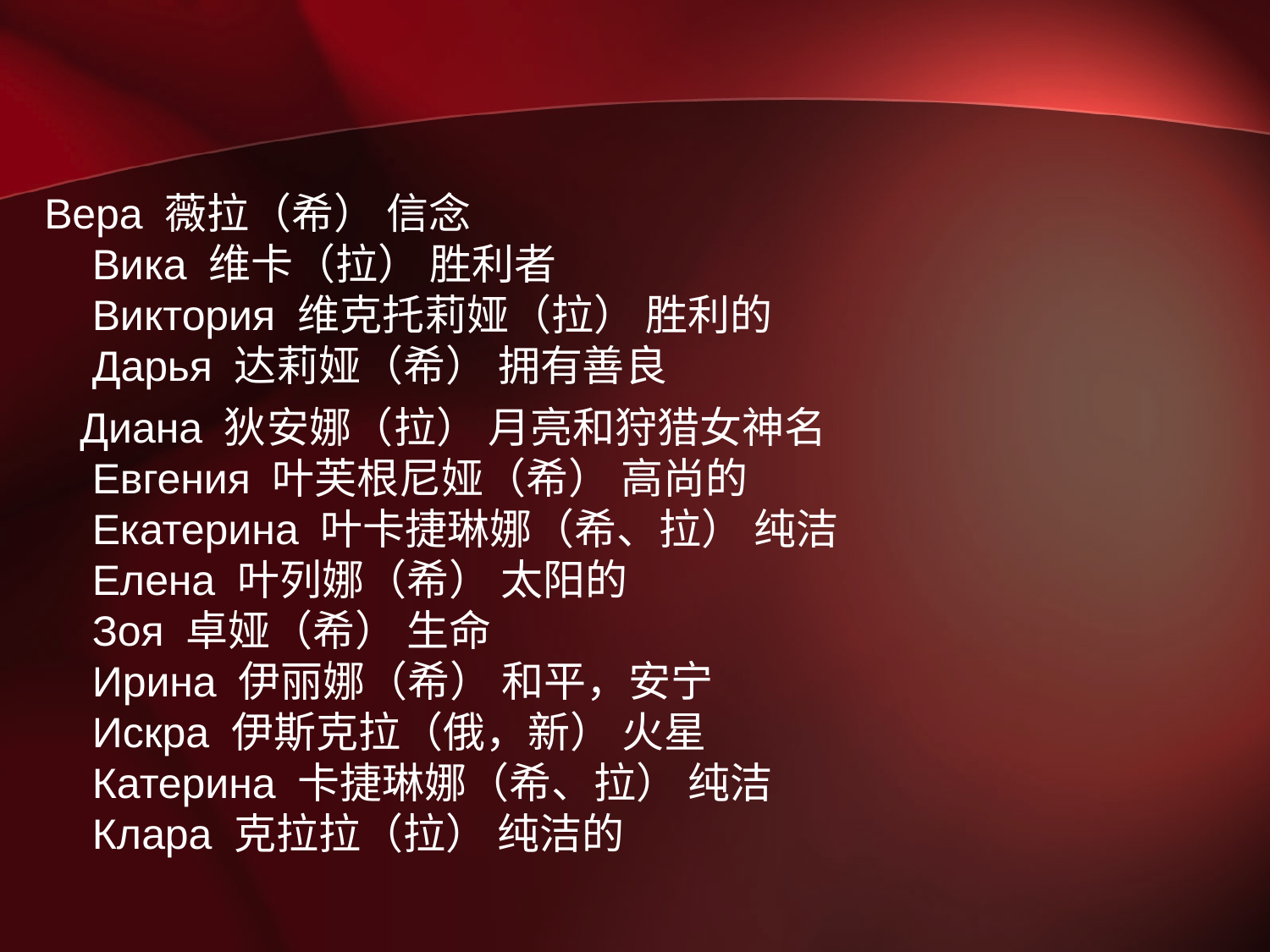

#
Вера 薇拉（希） 信念
Вика 维卡（拉） 胜利者 
Виктория 维克托莉娅（拉） 胜利的
Дарья 达莉娅（希） 拥有善良
   Диана 狄安娜（拉） 月亮和狩猎女神名 
Евгения 叶芙根尼娅（希） 高尚的 
Екатерина 叶卡捷琳娜（希、拉） 纯洁 
Елена 叶列娜（希） 太阳的
Зоя 卓娅（希） 生命 
Ирина 伊丽娜（希） 和平，安宁 
Искра 伊斯克拉（俄，新） 火星 
Катерина 卡捷琳娜（希、拉） 纯洁 
Клара 克拉拉（拉） 纯洁的